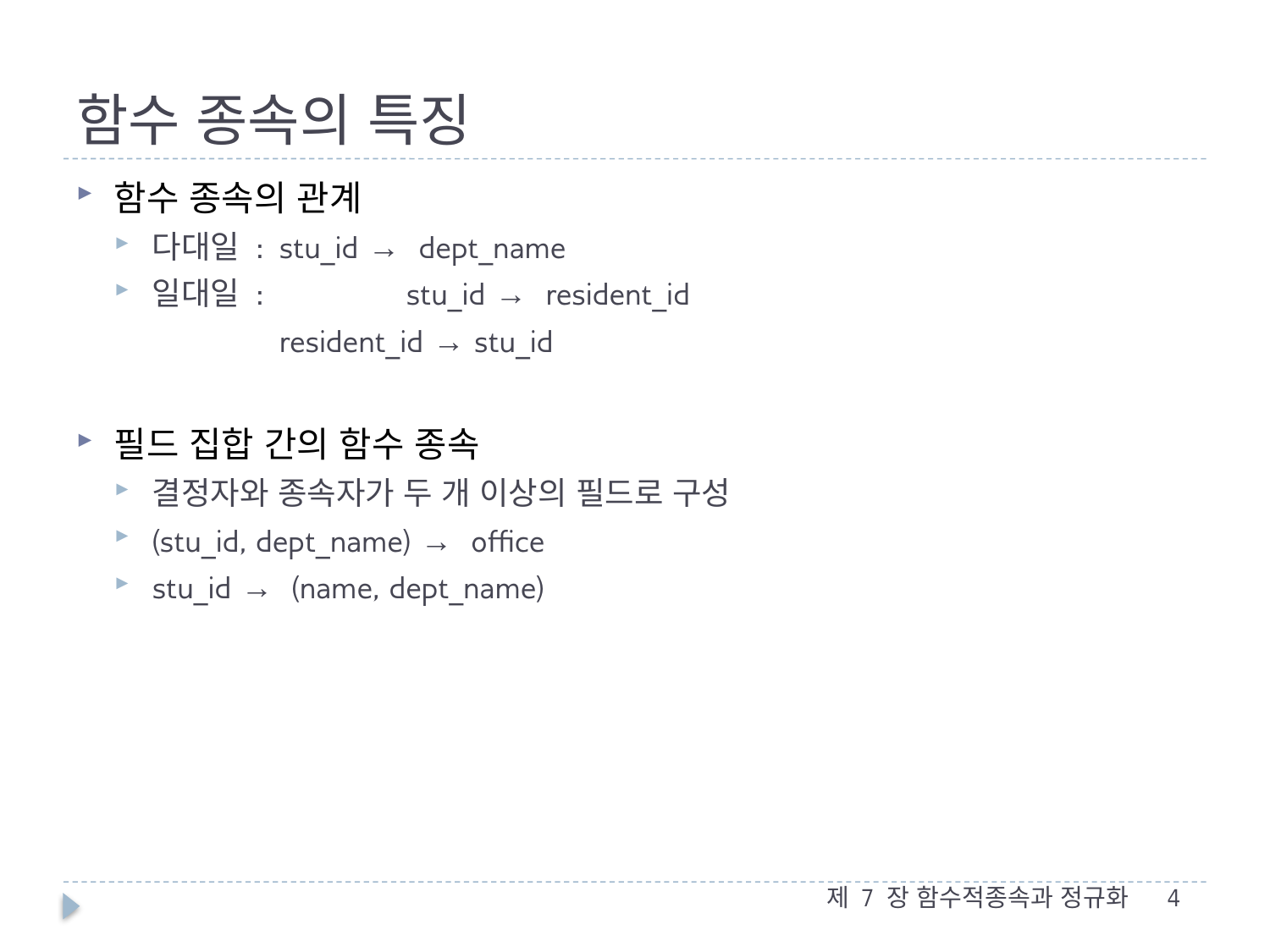

# 함수 종속의 특징
함수 종속의 관계
다대일 : 	stu_id →  dept_name
일대일 :  	stu_id →  resident_id
                	resident_id → stu_id

필드 집합 간의 함수 종속
결정자와 종속자가 두 개 이상의 필드로 구성
(stu_id, dept_name) →  office
stu_id →  (name, dept_name)
제 7 장 함수적종속과 정규화
4